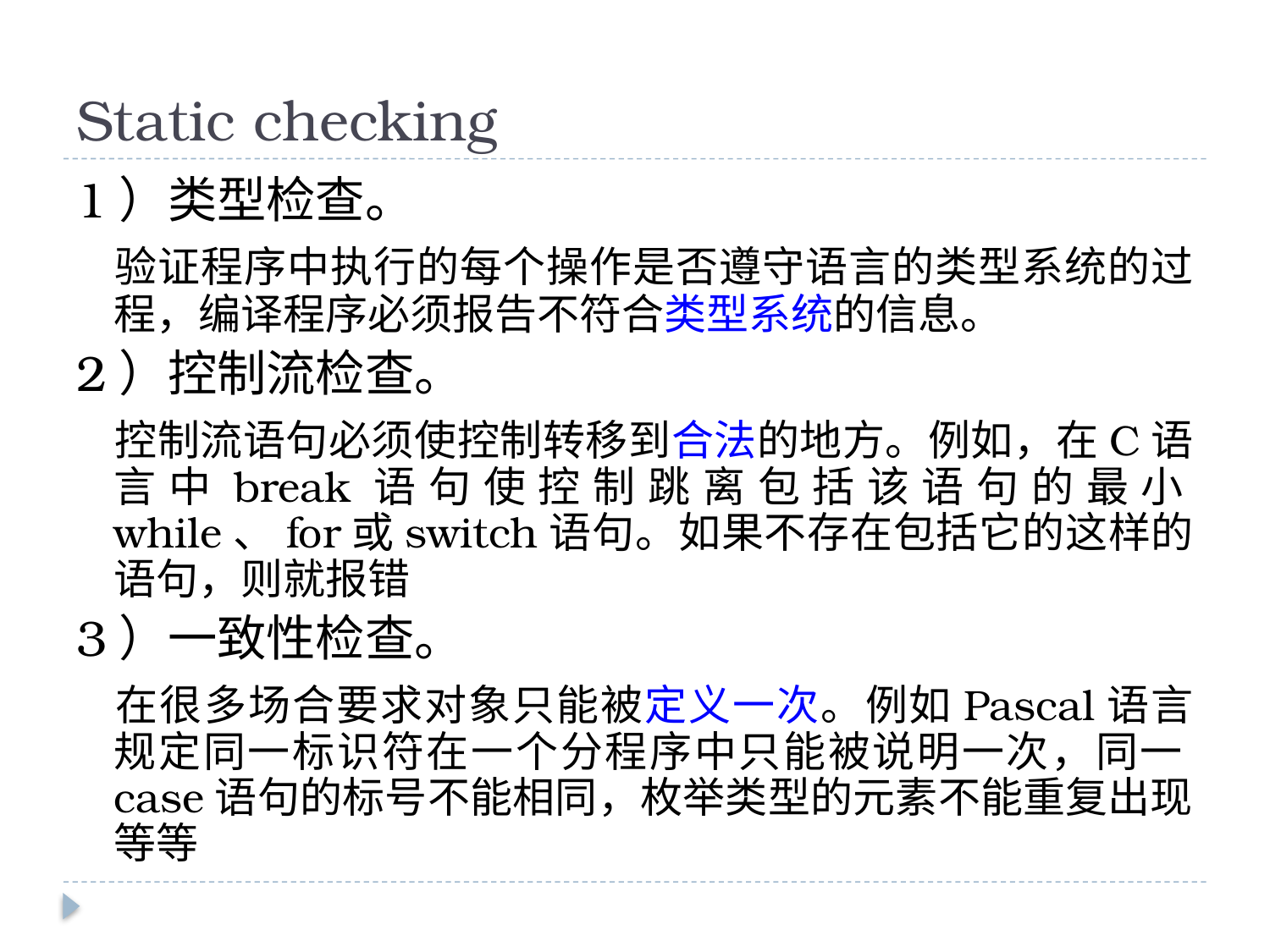

# Static checking
1）类型检查。
	验证程序中执行的每个操作是否遵守语言的类型系统的过程，编译程序必须报告不符合类型系统的信息。
2）控制流检查。
	控制流语句必须使控制转移到合法的地方。例如，在C语言中break语句使控制跳离包括该语句的最小while、for或switch语句。如果不存在包括它的这样的语句，则就报错
3）一致性检查。
	在很多场合要求对象只能被定义一次。例如Pascal语言规定同一标识符在一个分程序中只能被说明一次，同一case语句的标号不能相同，枚举类型的元素不能重复出现等等
4